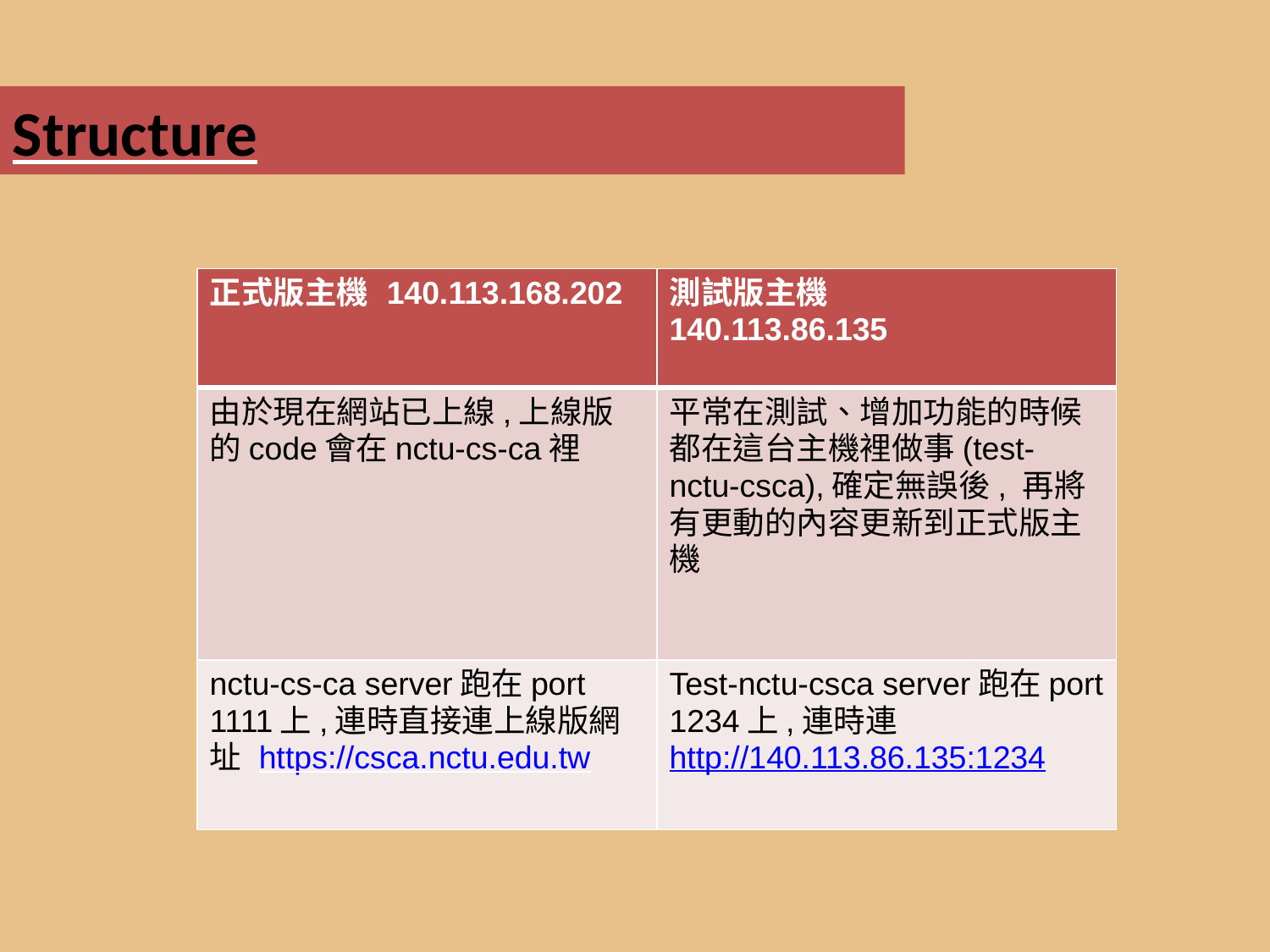

Structure
| 正式版主機 140.113.168.202 | 測試版主機 140.113.86.135 |
| --- | --- |
| 由於現在網站已上線,上線版的code會在nctu-cs-ca裡 | 平常在測試、增加功能的時候都在這台主機裡做事(test-nctu-csca),確定無誤後, 再將有更動的內容更新到正式版主機 |
| nctu-cs-ca server跑在port 1111上,連時直接連上線版網址 https://csca.nctu.edu.tw | Test-nctu-csca server跑在port 1234上,連時連 http://140.113.86.135:1234 |